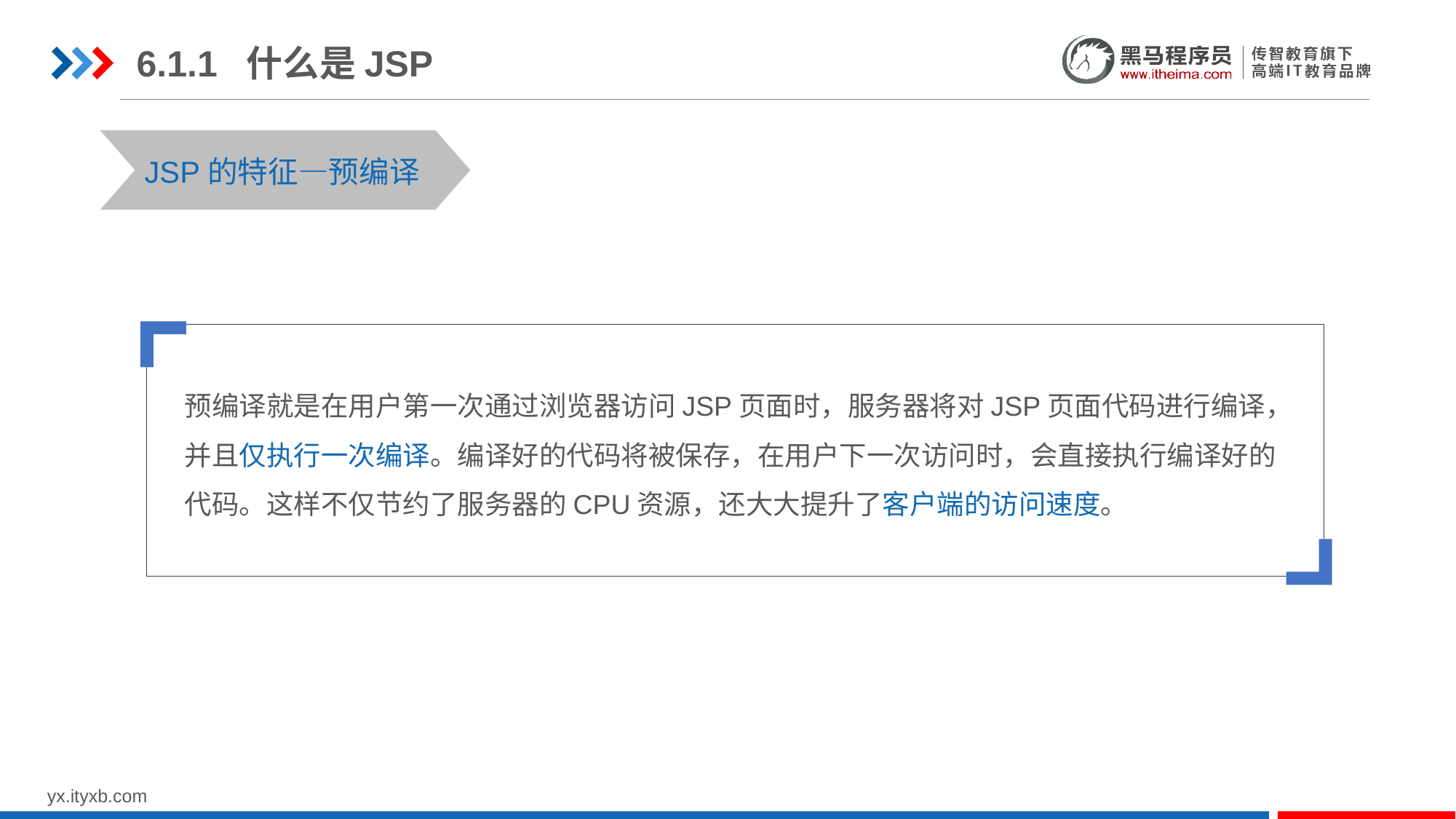

6.1.1  什么是JSP

JSP的特征—预编译

预编译就是在用户第一次通过浏览器访问JSP页面时，服务器将对JSP页面代码进行编译，并且仅执行一次编译。编译好的代码将被保存，在用户下一次访问时，会直接执行编译好的代码。这样不仅节约了服务器的CPU资源，还大大提升了客户端的访问速度。